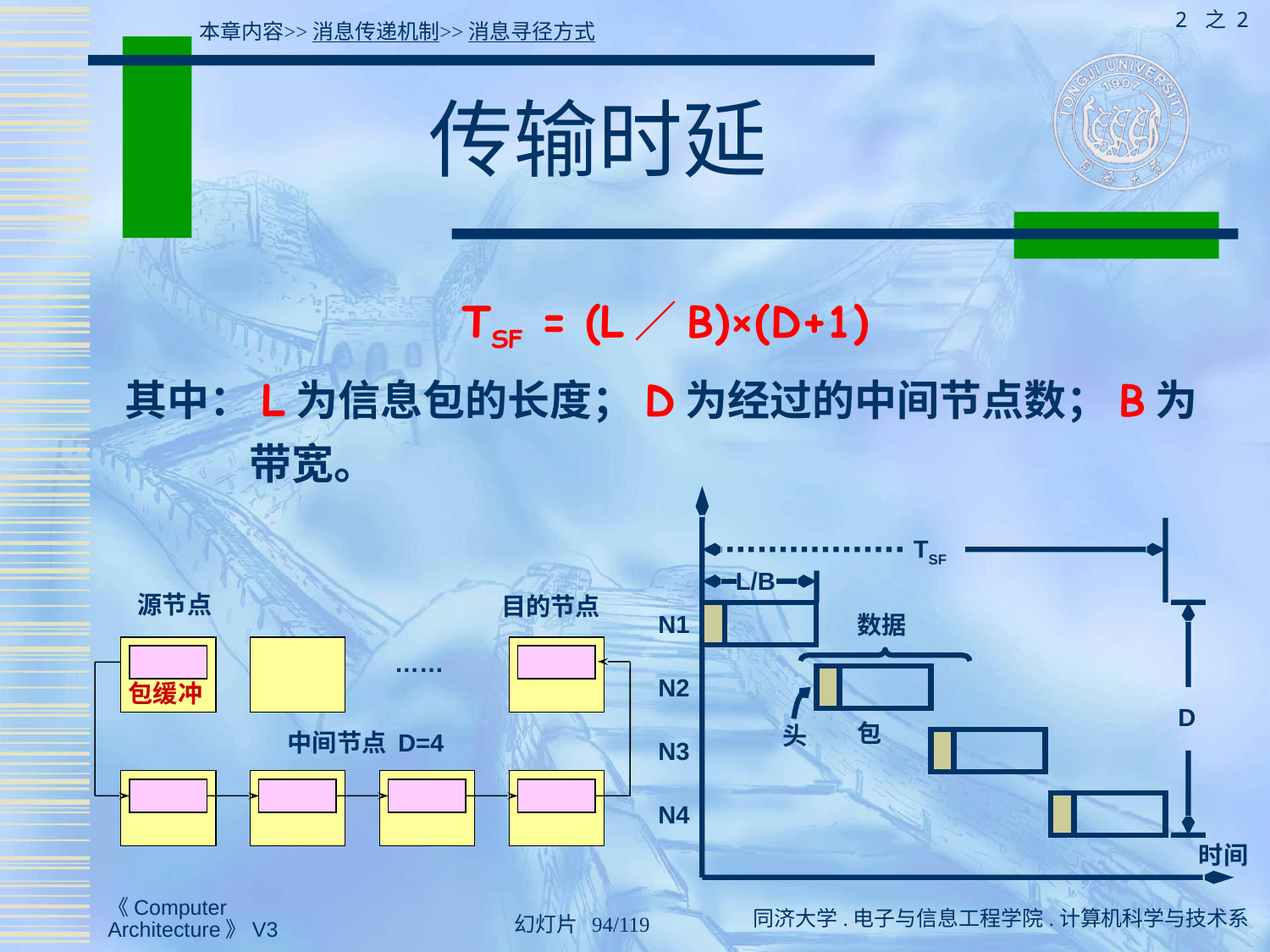

2 之 2
本章内容>>消息传递机制>>消息寻径方式
# 传输时延
TSF = (L／B)×(D+1)
其中：L为信息包的长度；D为经过的中间节点数；B为带宽。

TSF

L/B

N1

数据
N2

D
包
头
N3

N4

时间

源节点
目的节点

……

包缓冲
中间节点 D=4